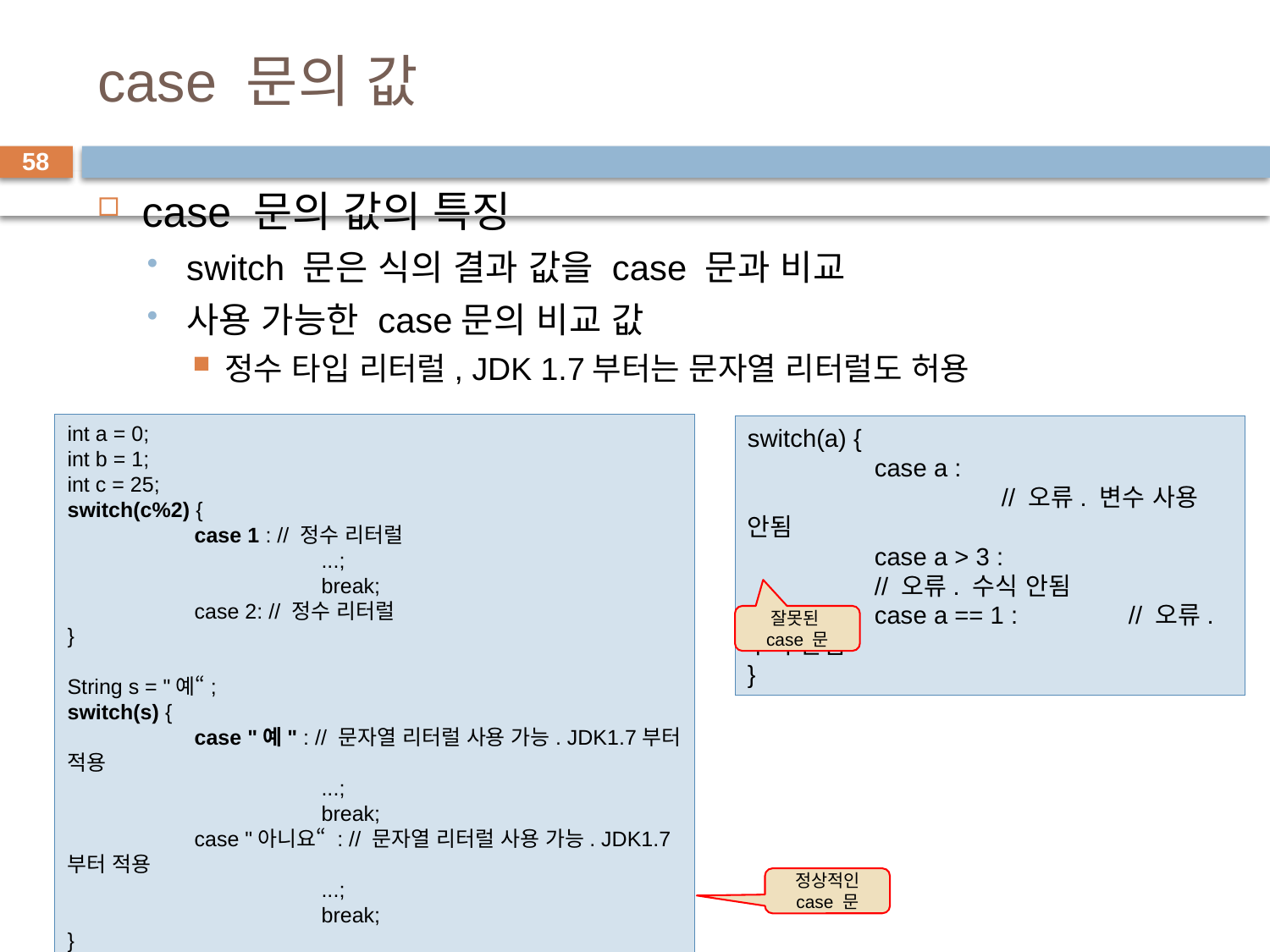

# case 문의 값
58
case 문의 값의 특징
switch 문은 식의 결과 값을 case 문과 비교
사용 가능한 case문의 비교 값
정수 타입 리터럴, JDK 1.7부터는 문자열 리터럴도 허용
int a = 0;
int b = 1;
int c = 25;
switch(c%2) {
	case 1 : // 정수 리터럴
		...;
		break;
	case 2: // 정수 리터럴
}

String s = "예“;
switch(s) {
	case "예" : // 문자열 리터럴 사용 가능. JDK1.7부터 적용
		...;
		break;
	case "아니요“ : // 문자열 리터럴 사용 가능. JDK1.7부터 적용
		...;
		break;
}
switch(a) {
	case a : 				// 오류. 변수 사용 안됨
	case a > 3 : 		// 오류. 수식 안됨
	case a == 1 : 	// 오류. 수식 안됨
}
잘못된  case 문
정상적인 case 문